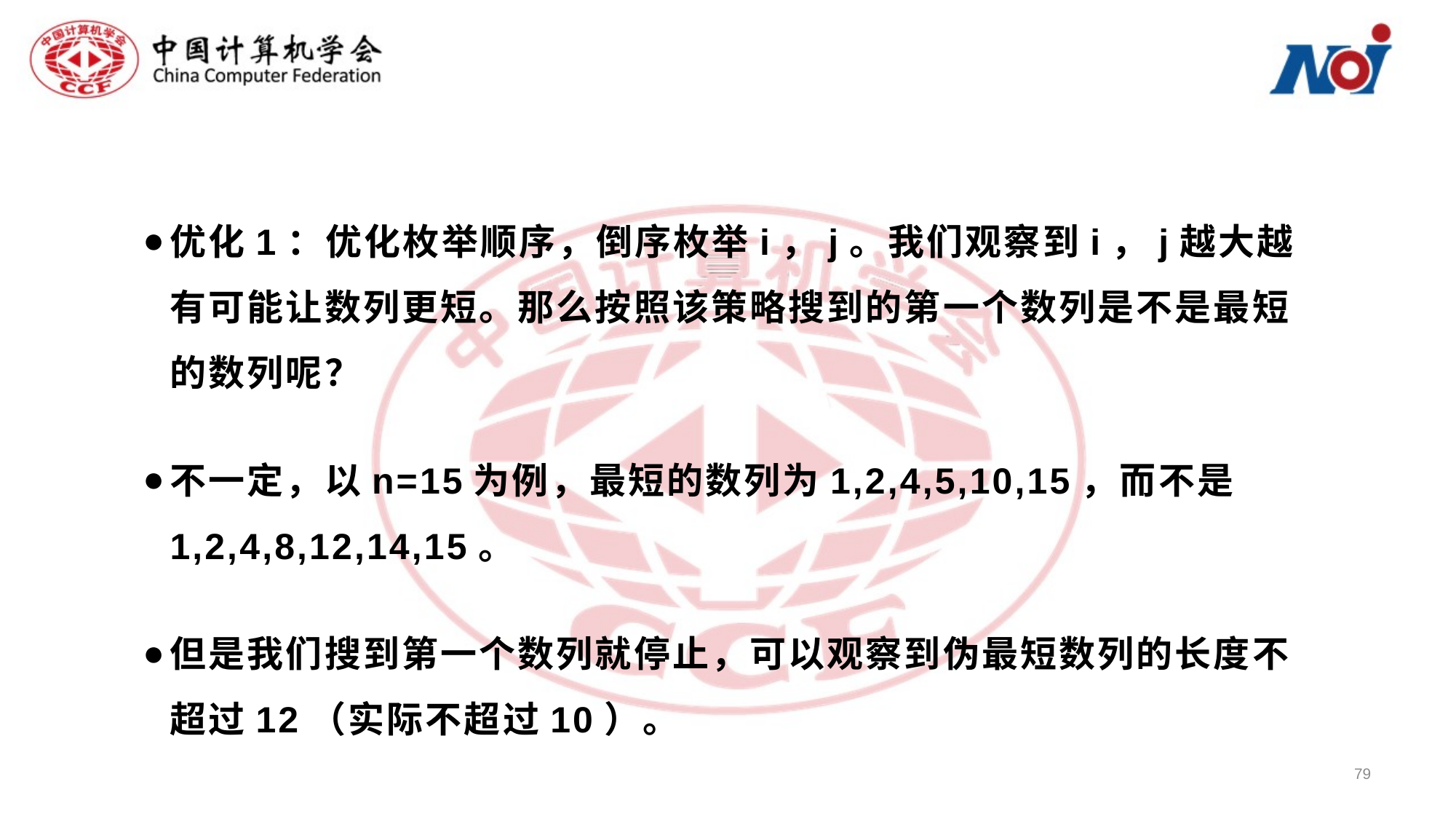

优化1：优化枚举顺序，倒序枚举i，j。我们观察到i，j越大越有可能让数列更短。那么按照该策略搜到的第一个数列是不是最短的数列呢？
不一定，以n=15为例，最短的数列为1,2,4,5,10,15，而不是1,2,4,8,12,14,15。
但是我们搜到第一个数列就停止，可以观察到伪最短数列的长度不超过12（实际不超过10）。

79